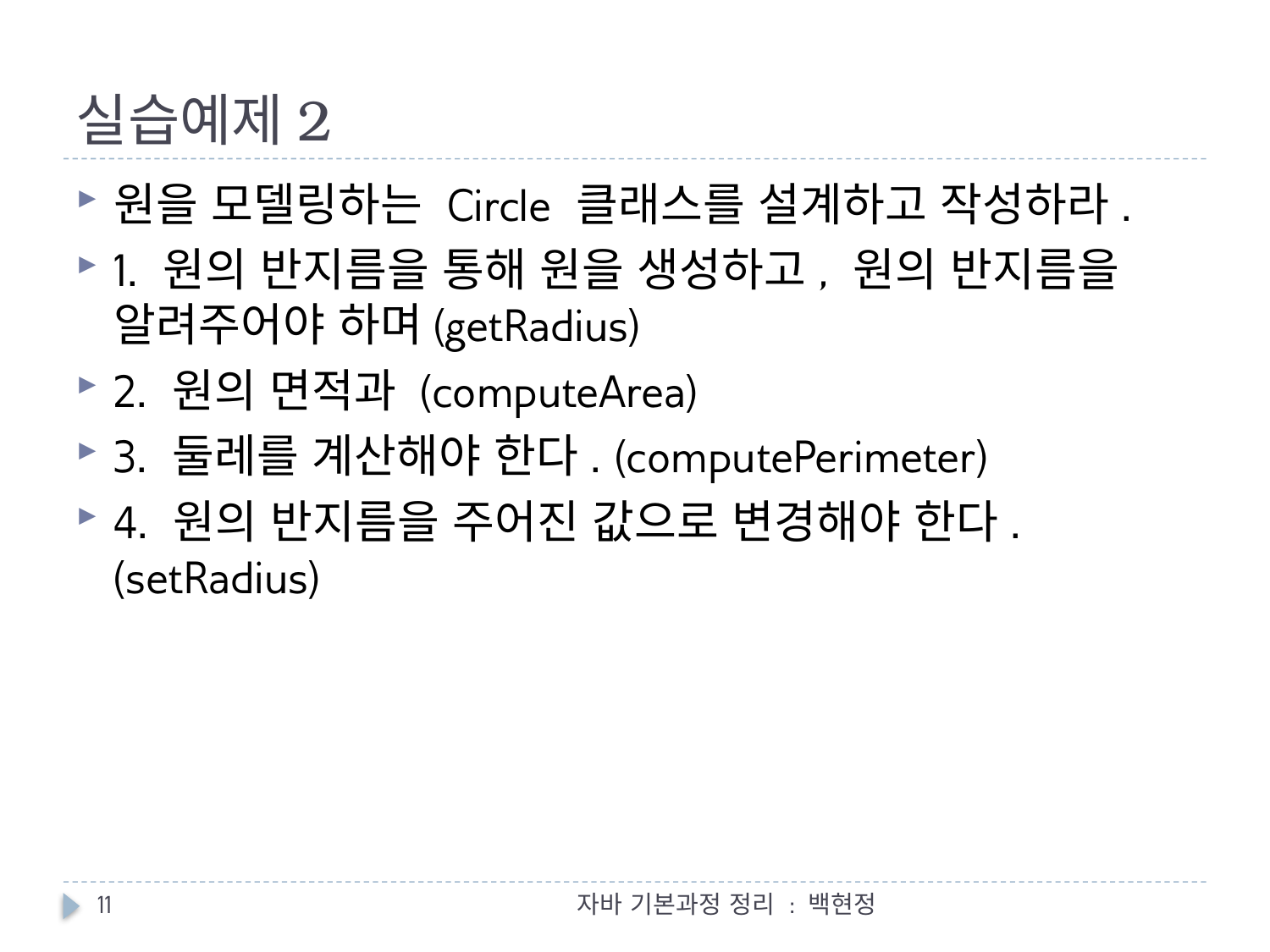

# 실습예제2
원을 모델링하는 Circle 클래스를 설계하고 작성하라.
1. 원의 반지름을 통해 원을 생성하고, 원의 반지름을   알려주어야 하며(getRadius)
2. 원의 면적과 (computeArea)
3. 둘레를 계산해야 한다. (computePerimeter)
4. 원의 반지름을 주어진 값으로 변경해야 한다.  (setRadius)
11
자바 기본과정 정리 : 백현정